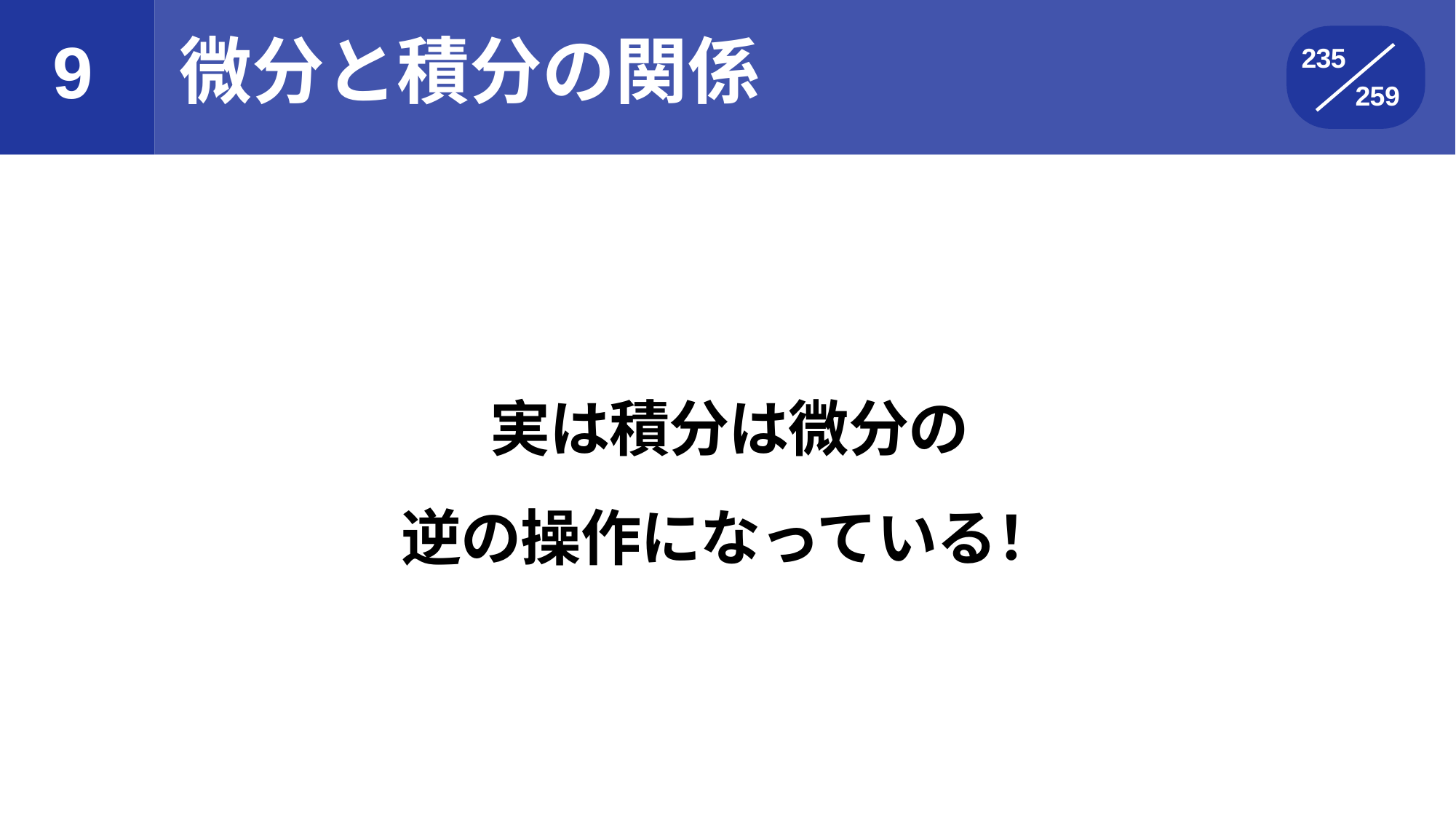

微分と積分の関係
# 9
235
259
実は積分は微分の
逆の操作になっている！